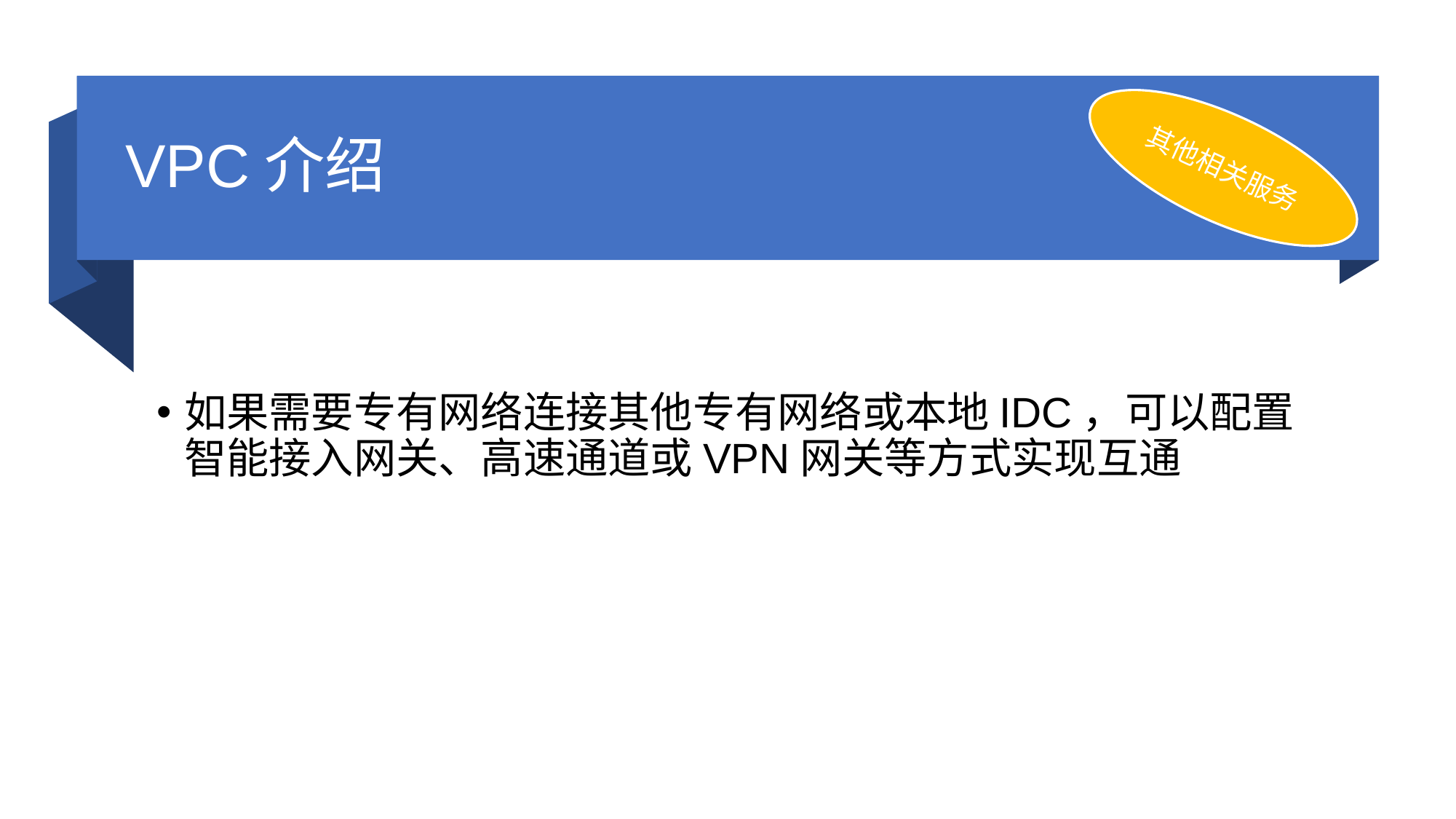

# VPC介绍

其他相关服务

如果需要专有网络连接其他专有网络或本地IDC，可以配置智能接入网关、高速通道或VPN网关等方式实现互通